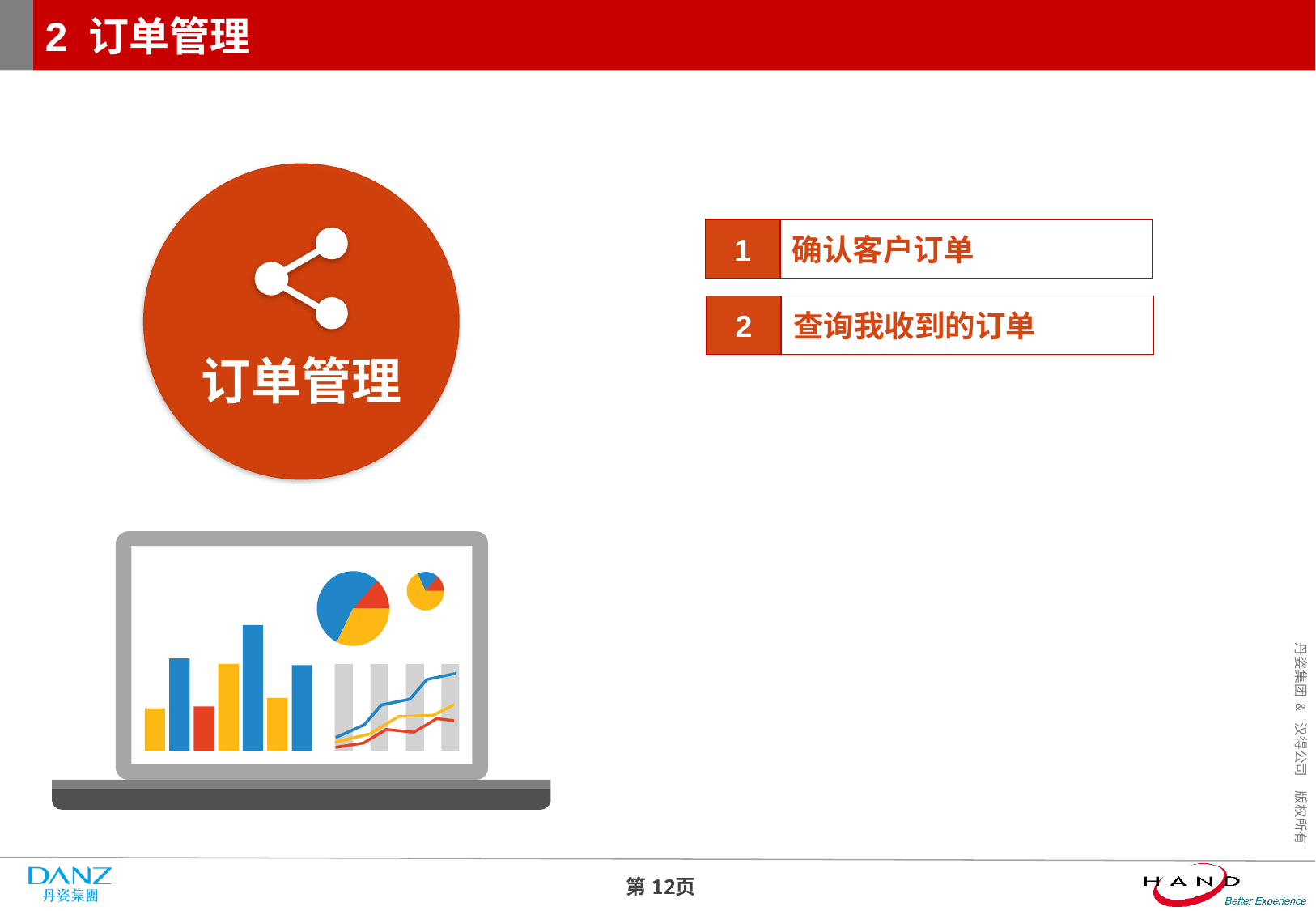

# 2 订单管理

订单管理

1
确认客户订单
2
查询我收到的订单